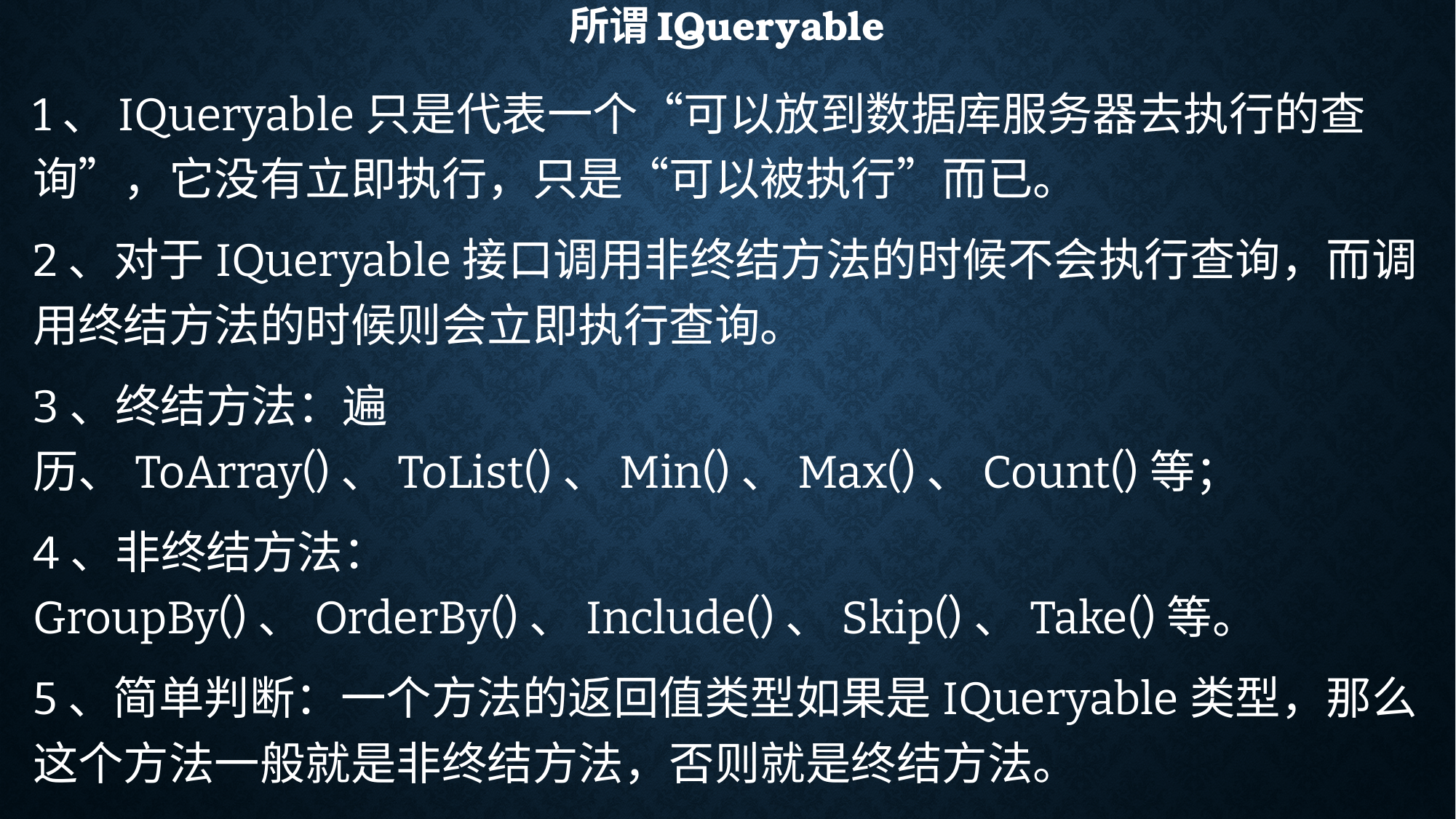

# 所谓IQueryable
1、IQueryable只是代表一个“可以放到数据库服务器去执行的查询”，它没有立即执行，只是“可以被执行”而已。
2、对于IQueryable接口调用非终结方法的时候不会执行查询，而调用终结方法的时候则会立即执行查询。
3、终结方法：遍历、ToArray()、ToList()、Min()、Max()、Count()等；
4、非终结方法：GroupBy()、OrderBy()、Include()、Skip()、Take()等。
5、简单判断：一个方法的返回值类型如果是IQueryable类型，那么这个方法一般就是非终结方法，否则就是终结方法。